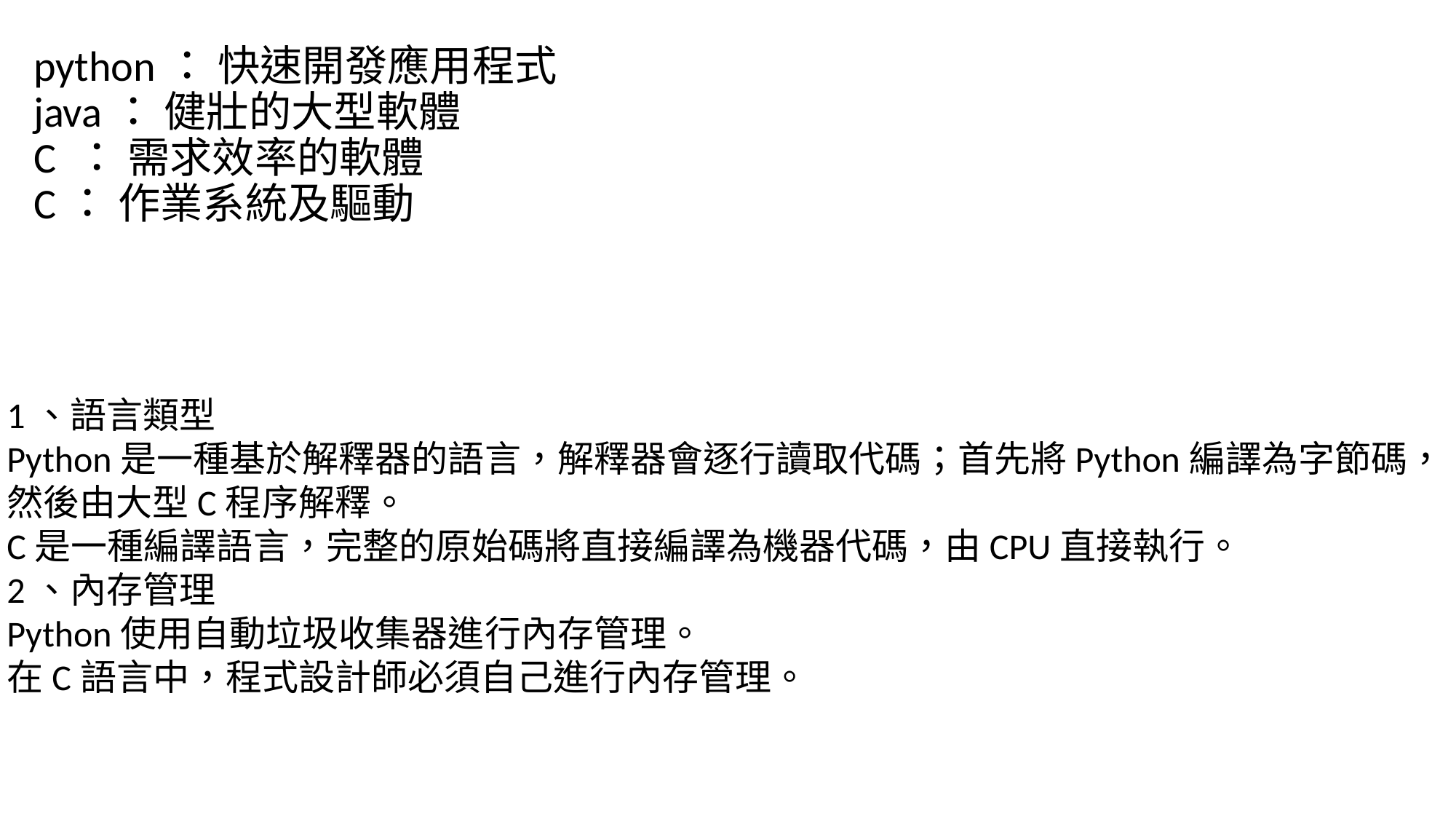

python： 快速開發應用程式
java： 健壯的大型軟體
C ： 需求效率的軟體
C： 作業系統及驅動

1、語言類型
Python是一種基於解釋器的語言，解釋器會逐行讀取代碼；首先將Python編譯為字節碼，
然後由大型C程序解釋。
C是一種編譯語言，完整的原始碼將直接編譯為機器代碼，由CPU直接執行。
2、內存管理
Python使用自動垃圾收集器進行內存管理。
在C語言中，程式設計師必須自己進行內存管理。